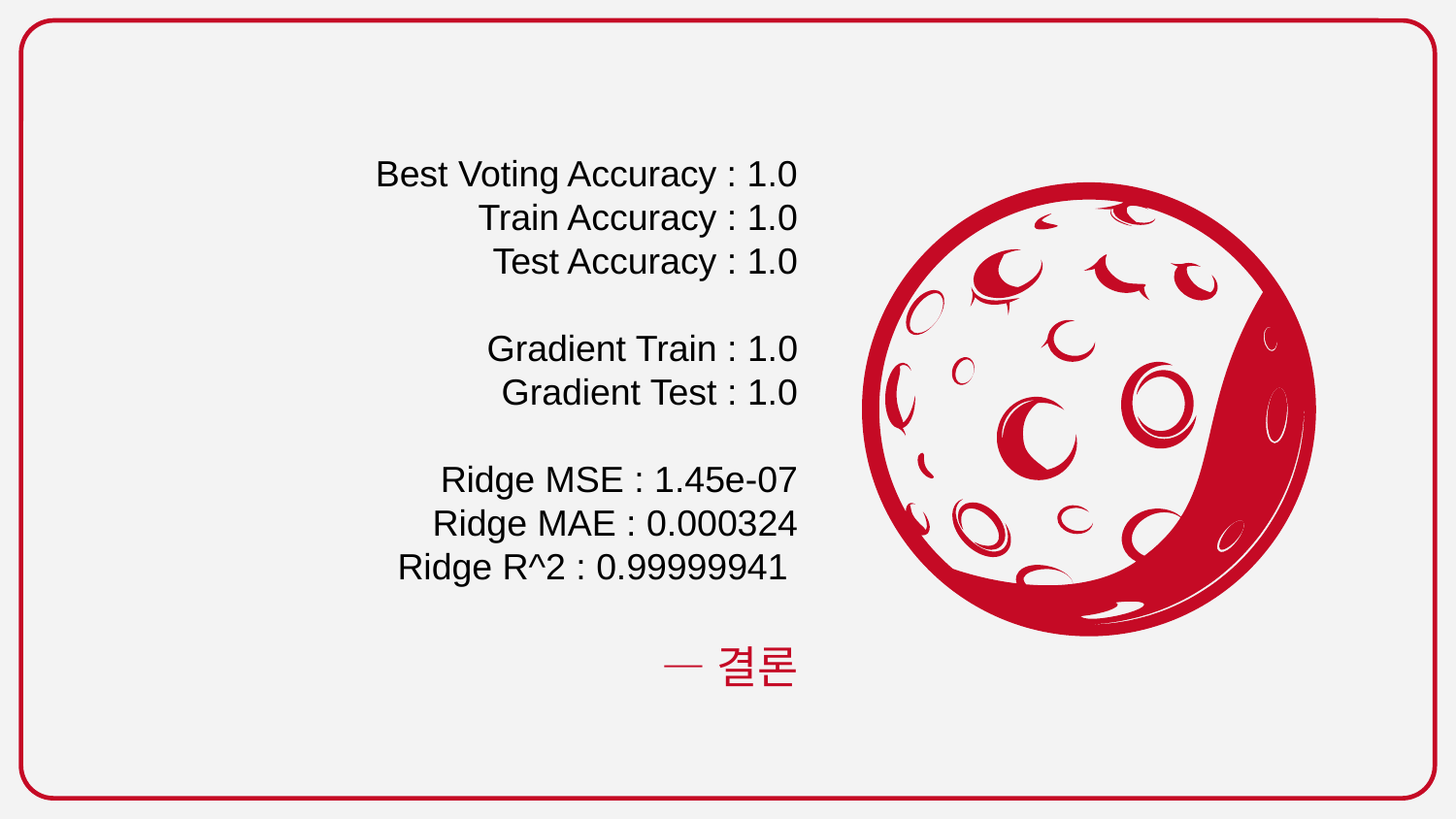

Best Voting Accuracy : 1.0
Train Accuracy : 1.0
Test Accuracy : 1.0

Gradient Train : 1.0
Gradient Test : 1.0

Ridge MSE : 1.45e-07
Ridge MAE : 0.000324
Ridge R^2 : 0.99999941

# —결론